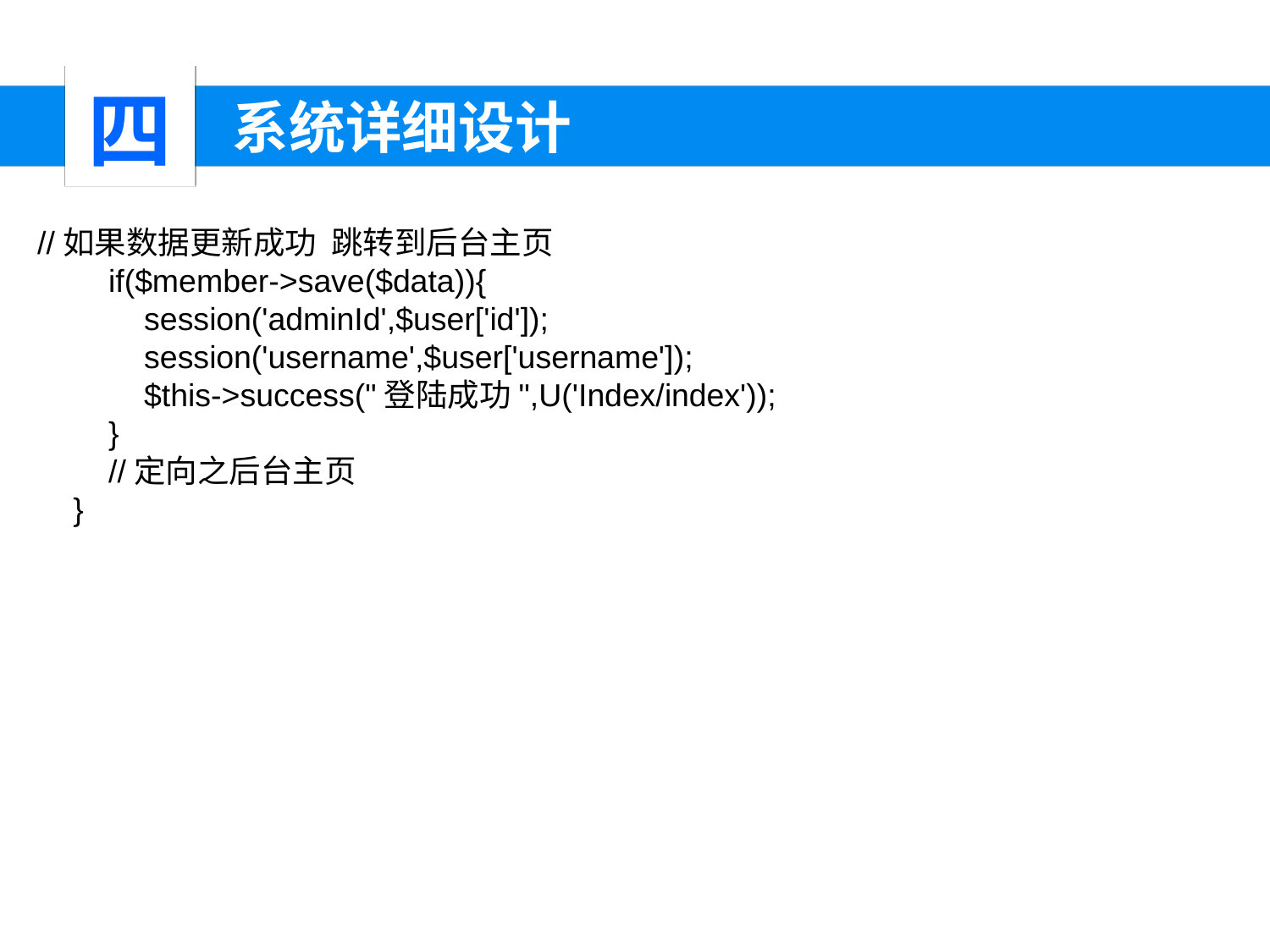

四
                系统详细设计
//如果数据更新成功  跳转到后台主页
        if($member->save($data)){
            session('adminId',$user['id']);
            session('username',$user['username']);
            $this->success("登陆成功",U('Index/index'));
        }
        //定向之后台主页
    }